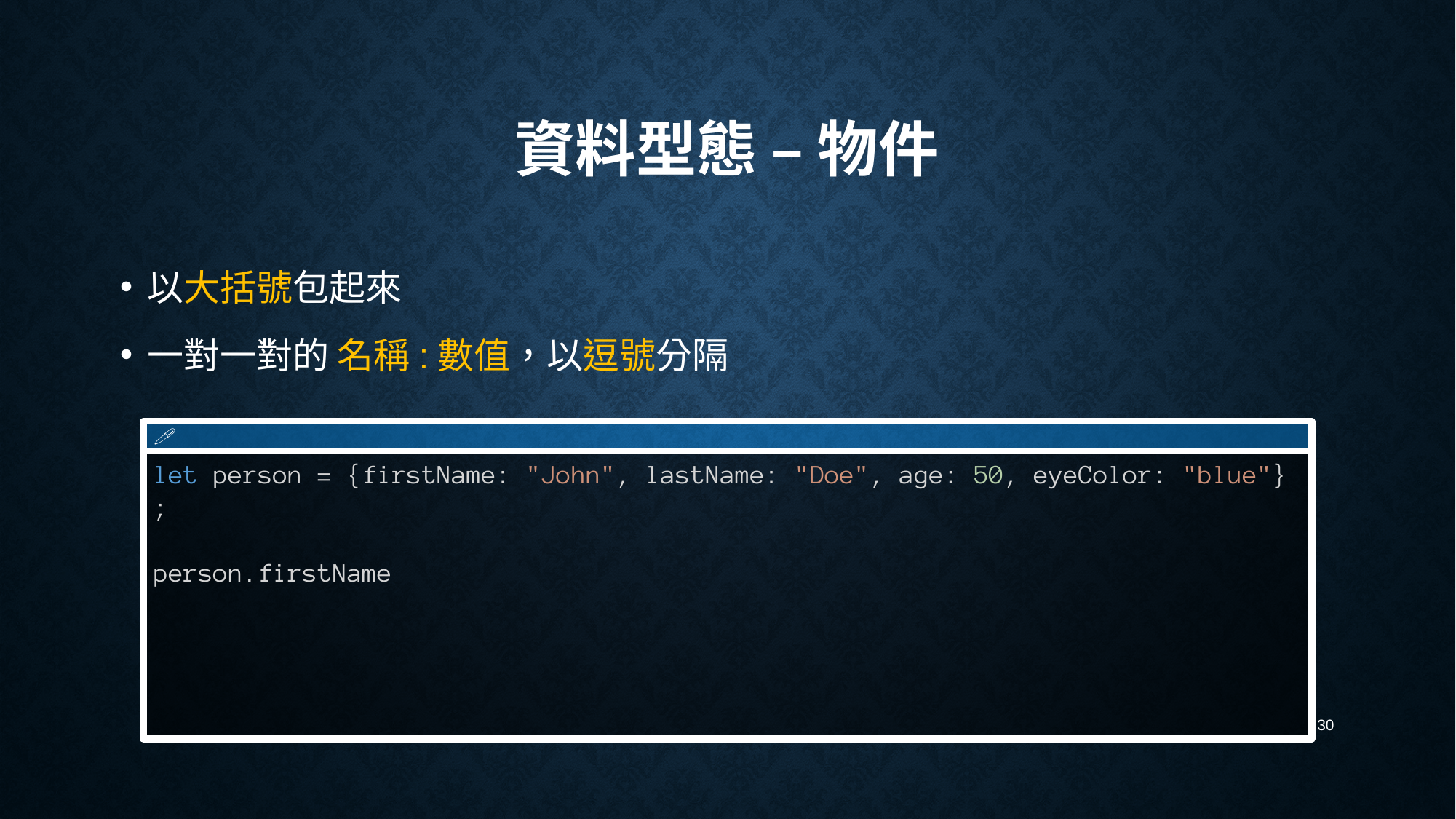

# 資料型態 – 物件
以大括號包起來
一對一對的 名稱:數值，以逗號分隔
🖊
let person = {firstName: "John", lastName: "Doe", age: 50, eyeColor: "blue"};

person.firstName

30